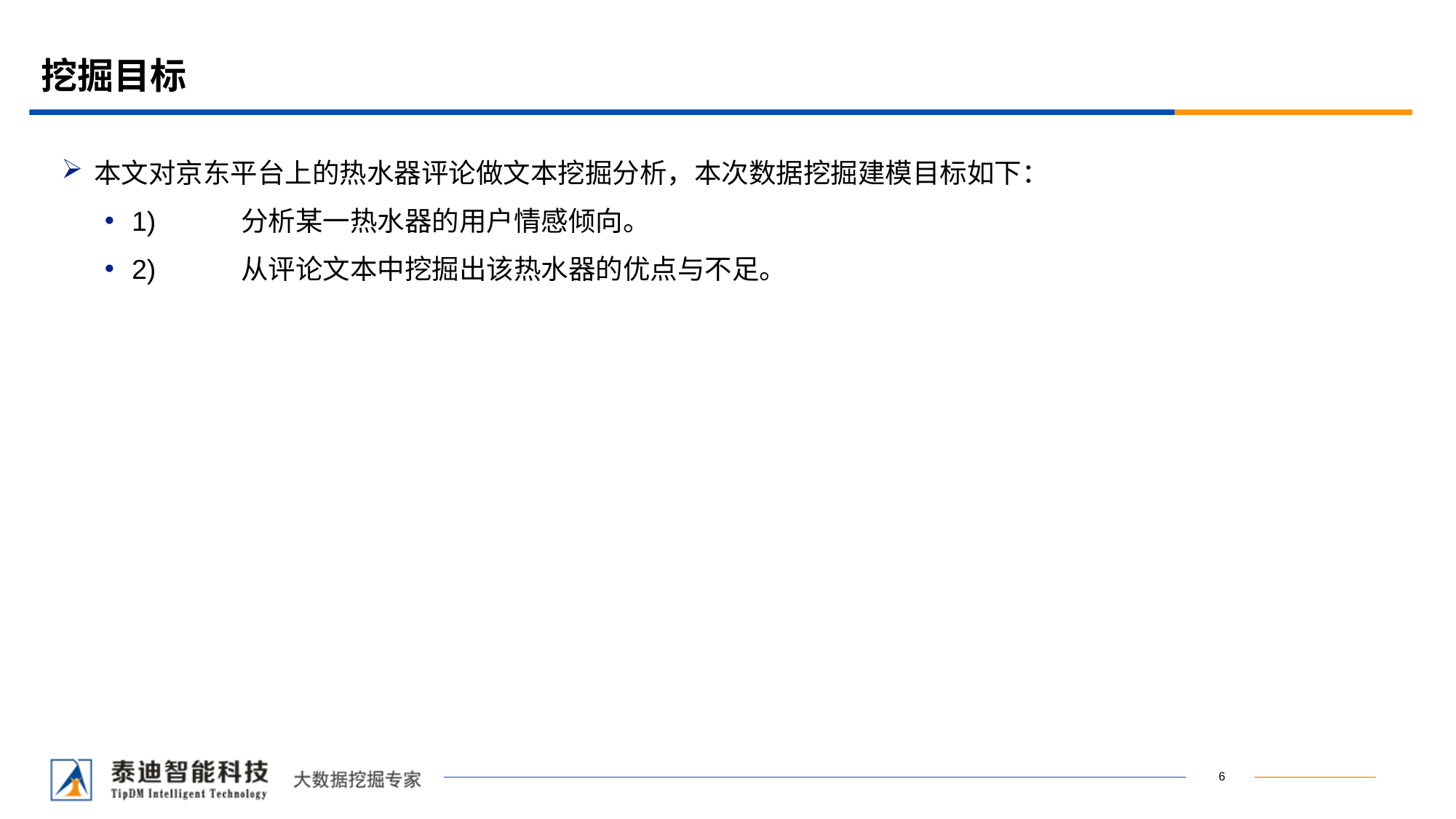

# 挖掘目标
本文对京东平台上的热水器评论做文本挖掘分析，本次数据挖掘建模目标如下：
1)	分析某一热水器的用户情感倾向。
2)	从评论文本中挖掘出该热水器的优点与不足。